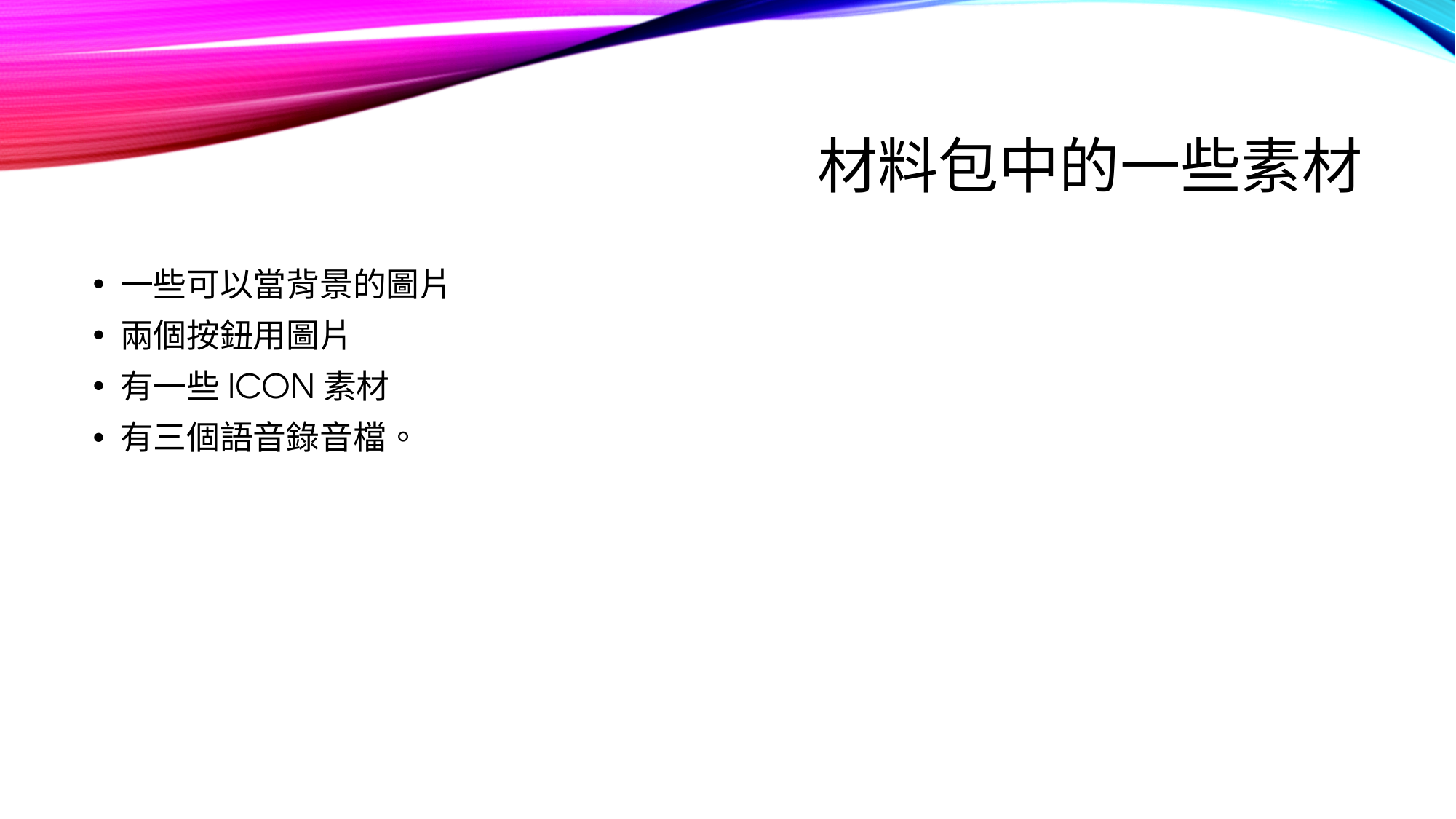

# 材料包中的一些素材
一些可以當背景的圖片
兩個按鈕用圖片
有一些ICON素材
有三個語音錄音檔。